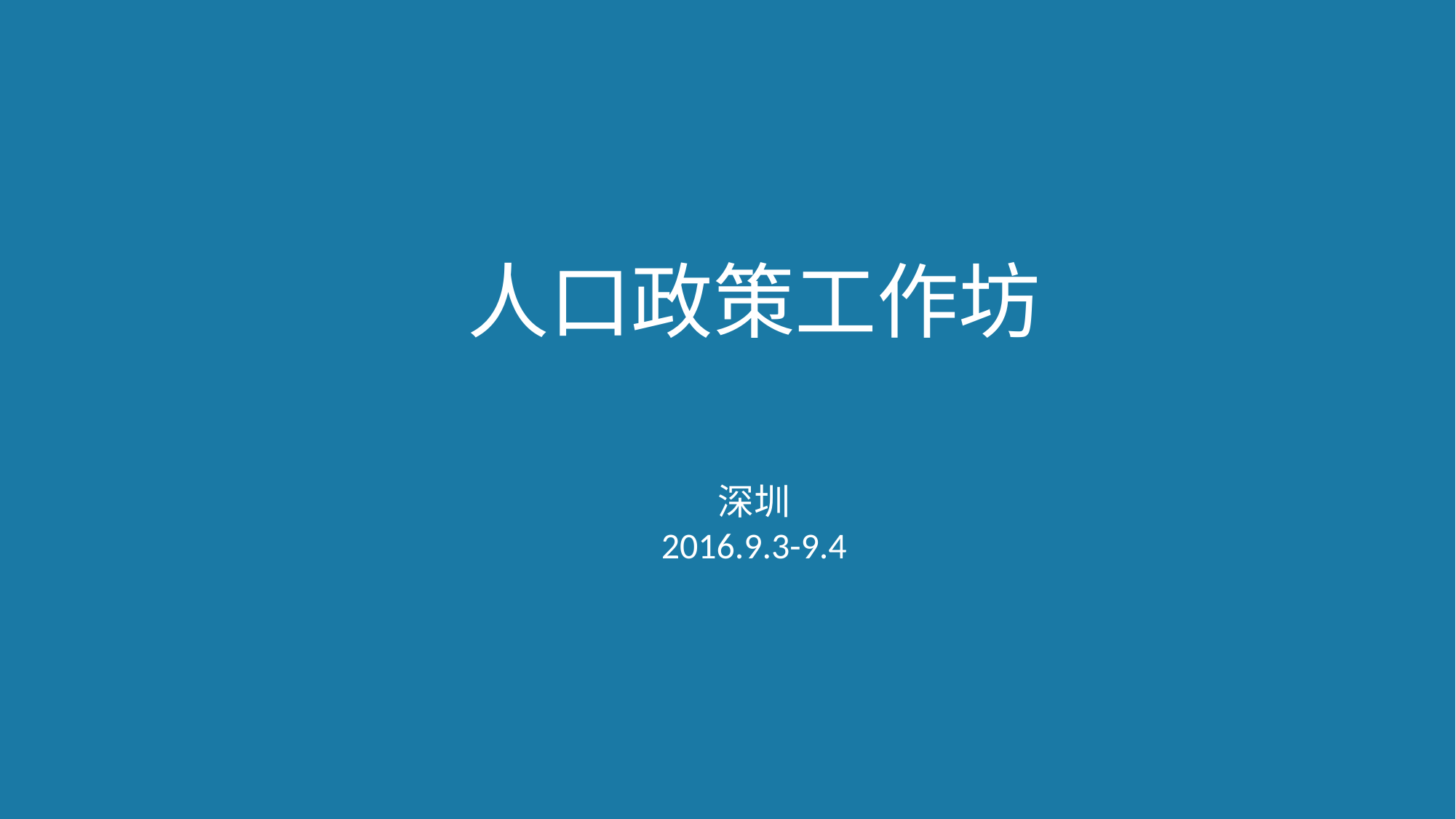

|  |
| --- |
#
人口政策工作坊

深圳
2016.9.3-9.4